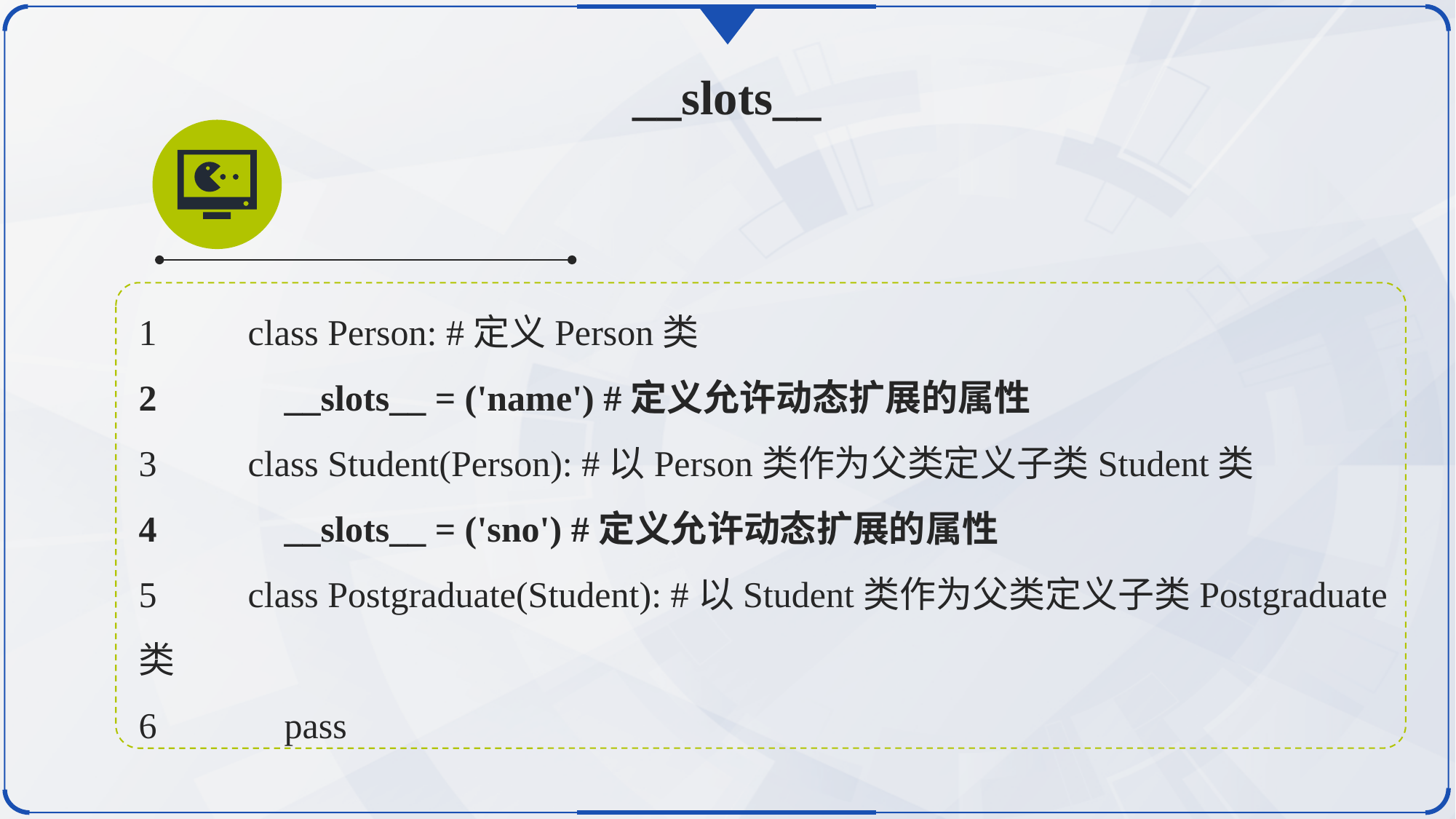

__slots__

1	class Person: #定义Person类
2	    __slots__ = ('name') #定义允许动态扩展的属性
3	class Student(Person): #以Person类作为父类定义子类Student类
4	    __slots__ = ('sno') #定义允许动态扩展的属性
5	class Postgraduate(Student): #以Student类作为父类定义子类Postgraduate类
6	    pass